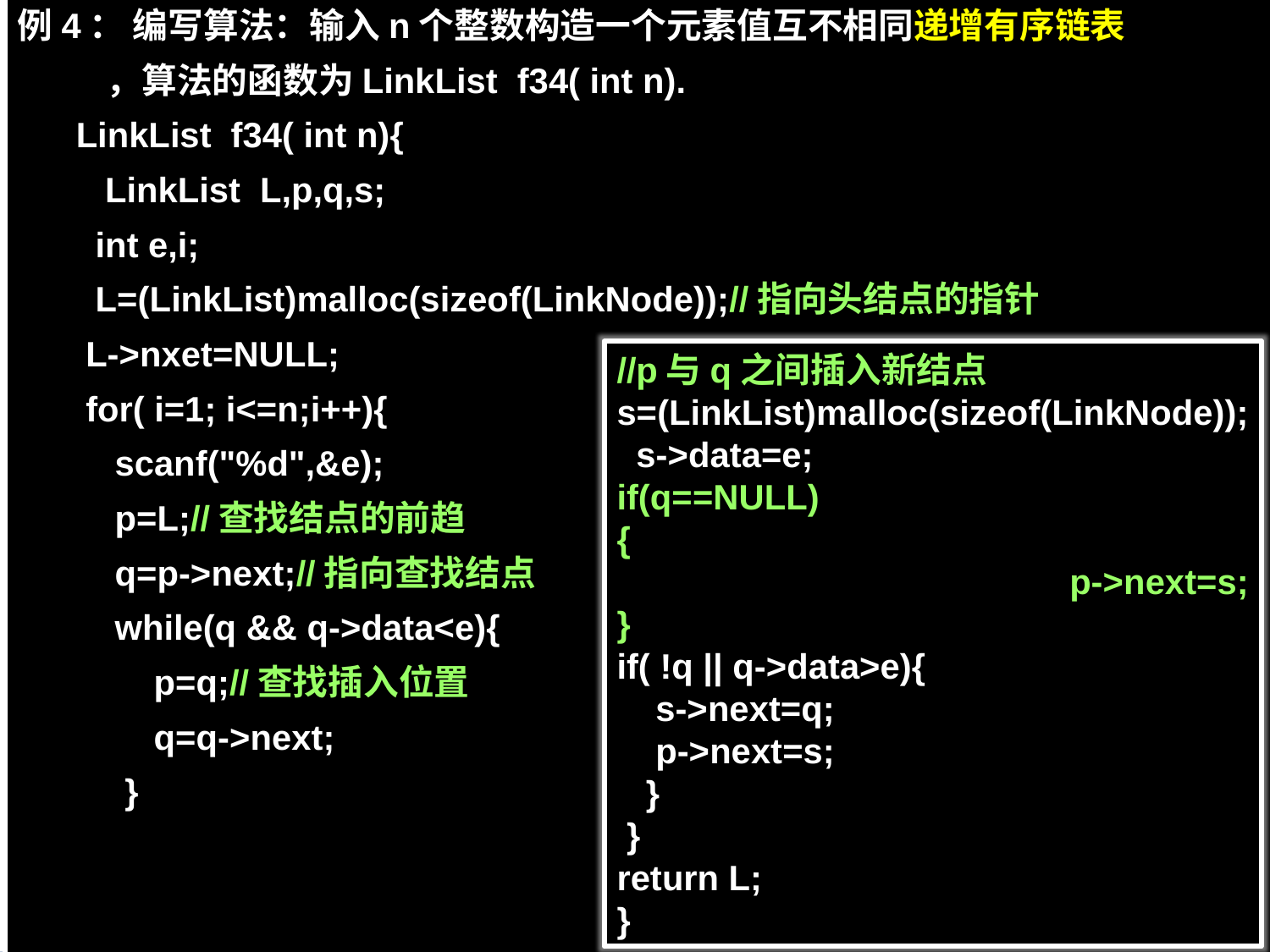

例4： 编写算法：输入n个整数构造一个元素值互不相同递增有序链表
          ，算法的函数为LinkList  f34( int n).
      LinkList  f34( int n){
         LinkList  L,p,q,s;
        int e,i;
        L=(LinkList)malloc(sizeof(LinkNode));//指向头结点的指针
       L->nxet=NULL;
       for( i=1; i<=n;i++){
          scanf("%d",&e);
          p=L;//查找结点的前趋
          q=p->next;//指向查找结点
          while(q && q->data<e){
              p=q;//查找插入位置
              q=q->next;
           }

//p与q之间插入新结点
s=(LinkList)malloc(sizeof(LinkNode));
  s->data=e;
if(q==NULL)
{
     p->next=s;
}
if( !q || q->data>e){
    s->next=q;
    p->next=s;
   }
 }
return L;
}